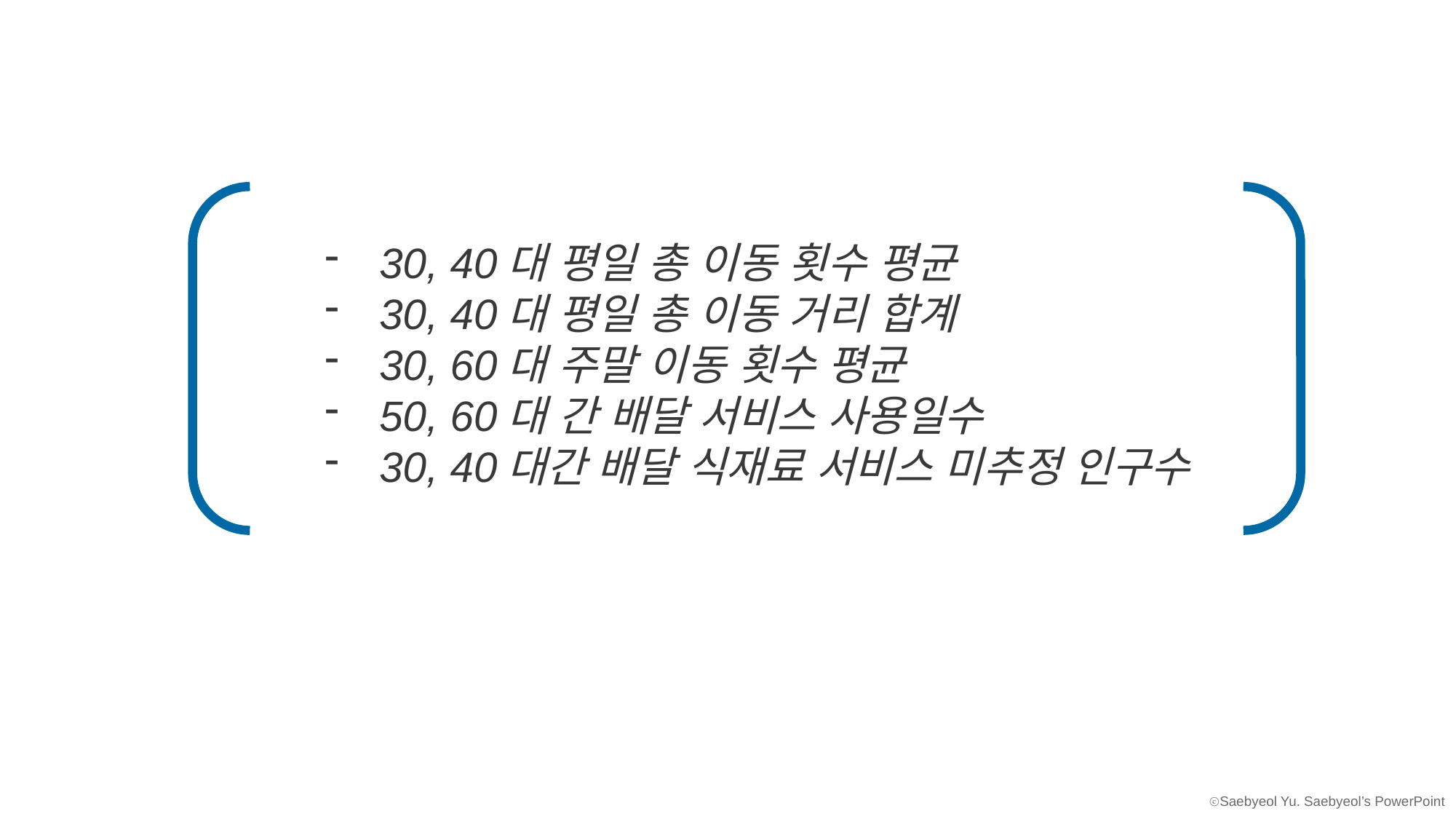

30, 40대 평일 총 이동 횟수 평균
30, 40대 평일 총 이동 거리 합계
30, 60대 주말 이동 횟수 평균
50, 60대 간 배달 서비스 사용일수
30, 40대간 배달 식재료 서비스 미추정 인구수